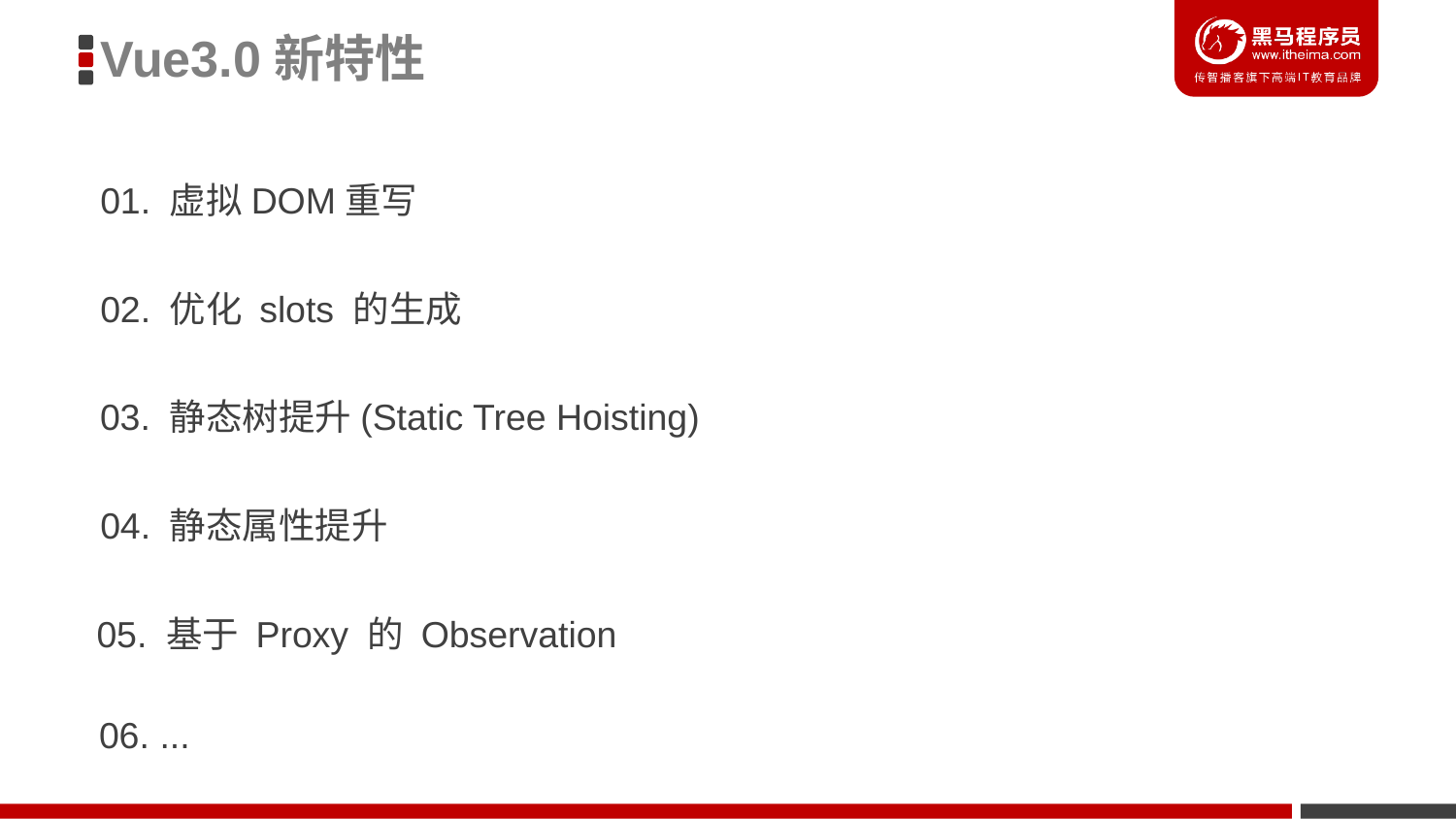

Vue3.0新特性
01. 虚拟DOM重写
02. 优化 slots 的生成
03. 静态树提升(Static Tree Hoisting)
04. 静态属性提升
05. 基于 Proxy 的 Observation
06. ...